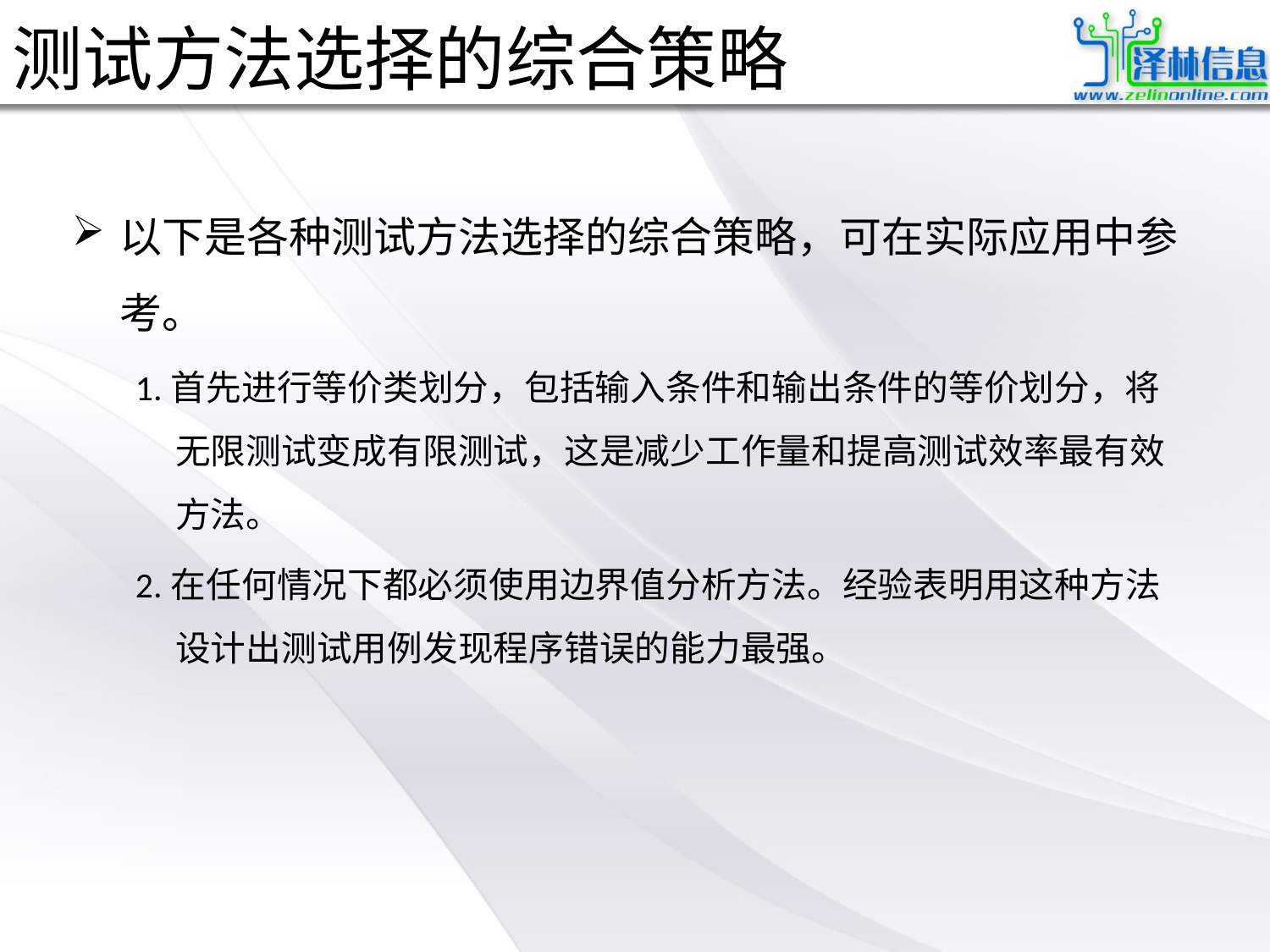

# 测试方法选择的综合策略
以下是各种测试方法选择的综合策略，可在实际应用中参考。
1.首先进行等价类划分，包括输入条件和输出条件的等价划分，将无限测试变成有限测试，这是减少工作量和提高测试效率最有效方法。
2.在任何情况下都必须使用边界值分析方法。经验表明用这种方法设计出测试用例发现程序错误的能力最强。